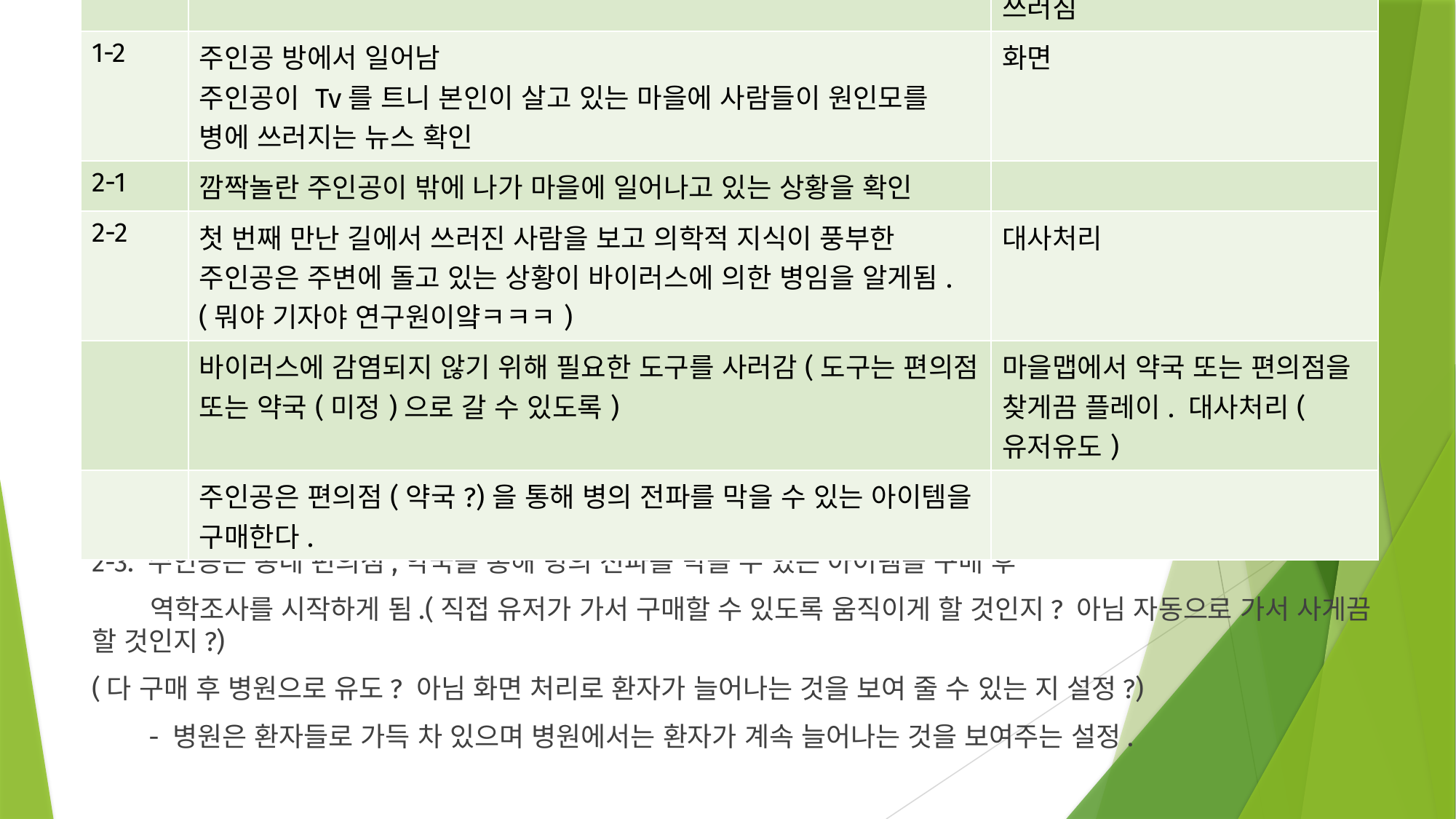

| 순서 | 흐름 | 처리방식 |
| --- | --- | --- |
| 1-1 | 마을 배경이 마을 사람들이 하나 둘 씩 쓰러지는 장면 | 마을맵에서 자동으로 사람들이 쓰러짐 |
| 1-2 | 주인공 방에서 일어남 주인공이 Tv를 트니 본인이 살고 있는 마을에 사람들이 원인모를 병에 쓰러지는 뉴스 확인 | 화면 |
| 2-1 | 깜짝놀란 주인공이 밖에 나가 마을에 일어나고 있는 상황을 확인 |  |
| 2-2 | 첫 번째 만난 길에서 쓰러진 사람을 보고 의학적 지식이 풍부한 주인공은 주변에 돌고 있는 상황이 바이러스에 의한 병임을 알게됨.(뭐야 기자야 연구원이얔ㅋㅋㅋ) | 대사처리 |
|  | 바이러스에 감염되지 않기 위해 필요한 도구를 사러감(도구는 편의점 또는 약국(미정)으로 갈 수 있도록) | 마을맵에서 약국 또는 편의점을 찾게끔 플레이. 대사처리(유저유도) |
|  | 주인공은 편의점(약국?)을 통해 병의 전파를 막을 수 있는 아이템을 구매한다. |  |
# 상세 이벤트
1-1. 게임의 시작은 마을 배경에 마을사람들이 하나 둘 씩 쓰러지는 장면을 묘사.
1-2. 방에서 일어나는 주인공 TV를 보니 본인이 살고 있는 마을에 사람들이 원인
       모를 병에 쓰러지는 뉴스 확인.
2-1. 깜짝 놀란 주인공이 밖에 나가 마을에 일어나고 있는 상황을 확인.
2-2. 첫 번째 만난 길에서 쓰러진 사람을 보고 의학적 지식이 풍부한 주인공은
       주변에 돌고 있는 상황이 바이러스에 의한 병임을 알게 됨
(여기서 바이러스에 의한 병을 파헤치고 싶은 기자의 의지를 대사로처리. 그리고 일단 바이러스에 감염이 되지 않기 위해 필요한 도구가 있다는 설명(대사)를 처리, 유저가 편의점, 약국으로 갈 수 있도록 유도)
2-3. 주인공은 동네 편의점,약국을 통해 병의 전파를 막을 수 있는 아이템을 구매 후
       역학조사를 시작하게 됨.(직접 유저가 가서 구매할 수 있도록 움직이게 할 것인지? 아님 자동으로 가서 사게끔 할 것인지?)
(다 구매 후 병원으로 유도? 아님 화면 처리로 환자가 늘어나는 것을 보여 줄 수 있는 지 설정?)
        - 병원은 환자들로 가득 차 있으며 병원에서는 환자가 계속 늘어나는 것을 보여주는 설정.